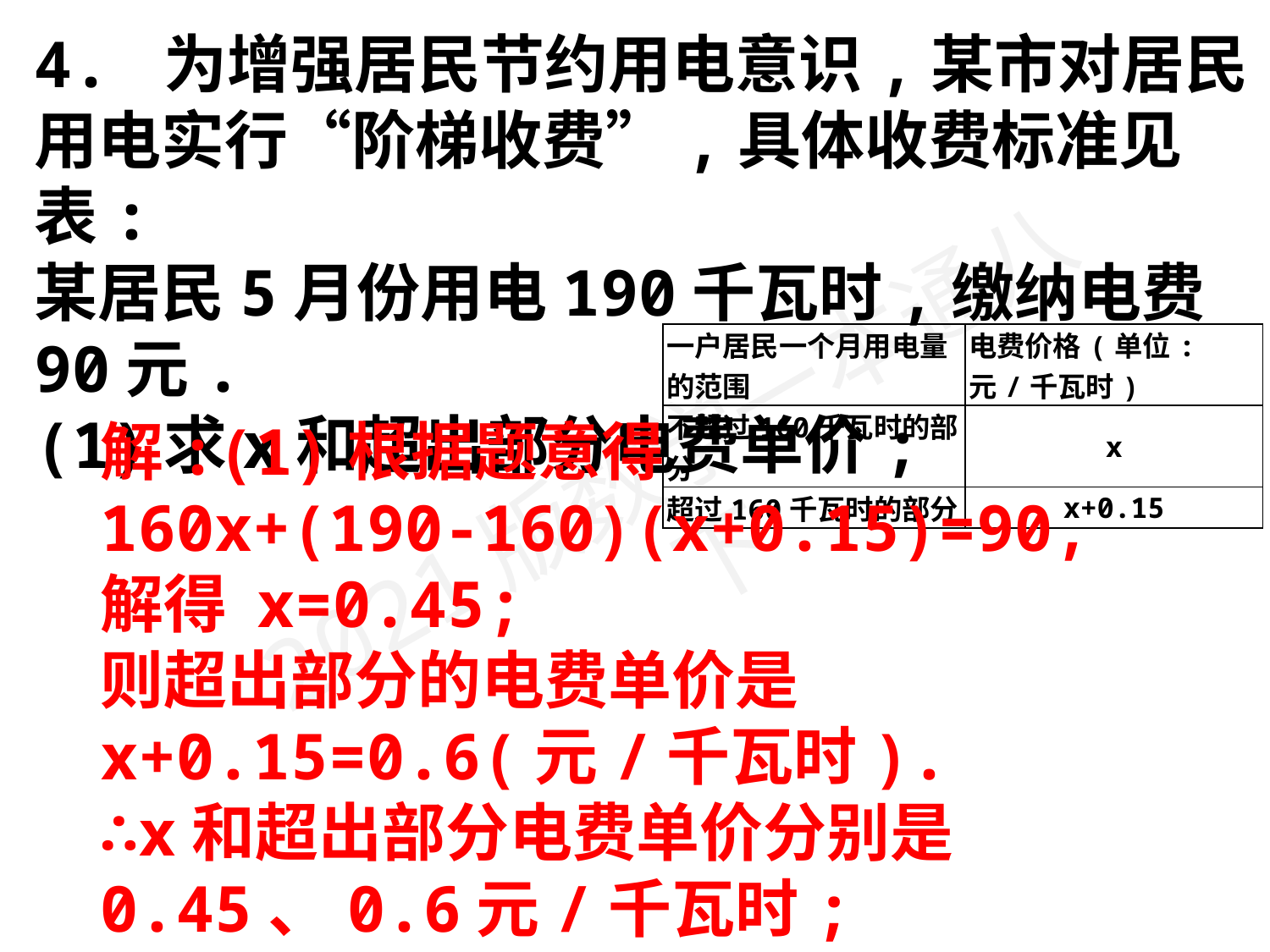

4. 为增强居民节约用电意识,某市对居民用电实行“阶梯收费”,具体收费标准见表:
某居民5月份用电190千瓦时,缴纳电费90元.
(1)求x和超出部分电费单价;
| 一户居民一个月用电量的范围 | 电费价格(单位:元/千瓦时) |
| --- | --- |
| 不超过160千瓦时的部分 | x |
| 超过160千瓦时的部分 | x+0.15 |
解:(1)根据题意得
160x+(190-160)(x+0.15)=90,
解得 x=0.45;
则超出部分的电费单价是
x+0.15=0.6(元/千瓦时).
∴x和超出部分电费单价分别是0.45、0.6元/千瓦时;